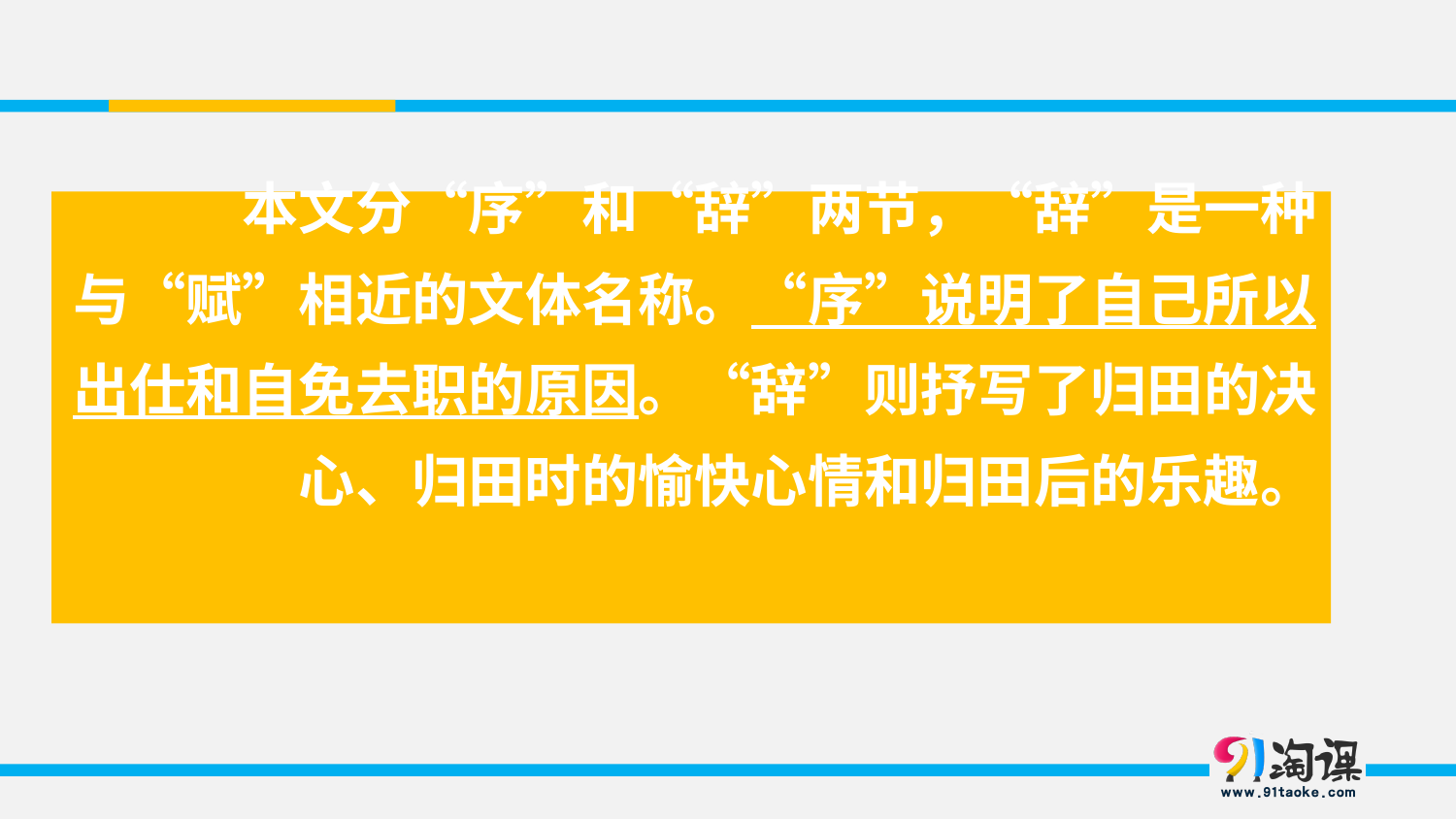

本文分“序”和“辞”两节，“辞”是一种与“赋”相近的文体名称。“序”说明了自己所以出仕和自免去职的原因。“辞”则抒写了归田的决心、归田时的愉快心情和归田后的乐趣。